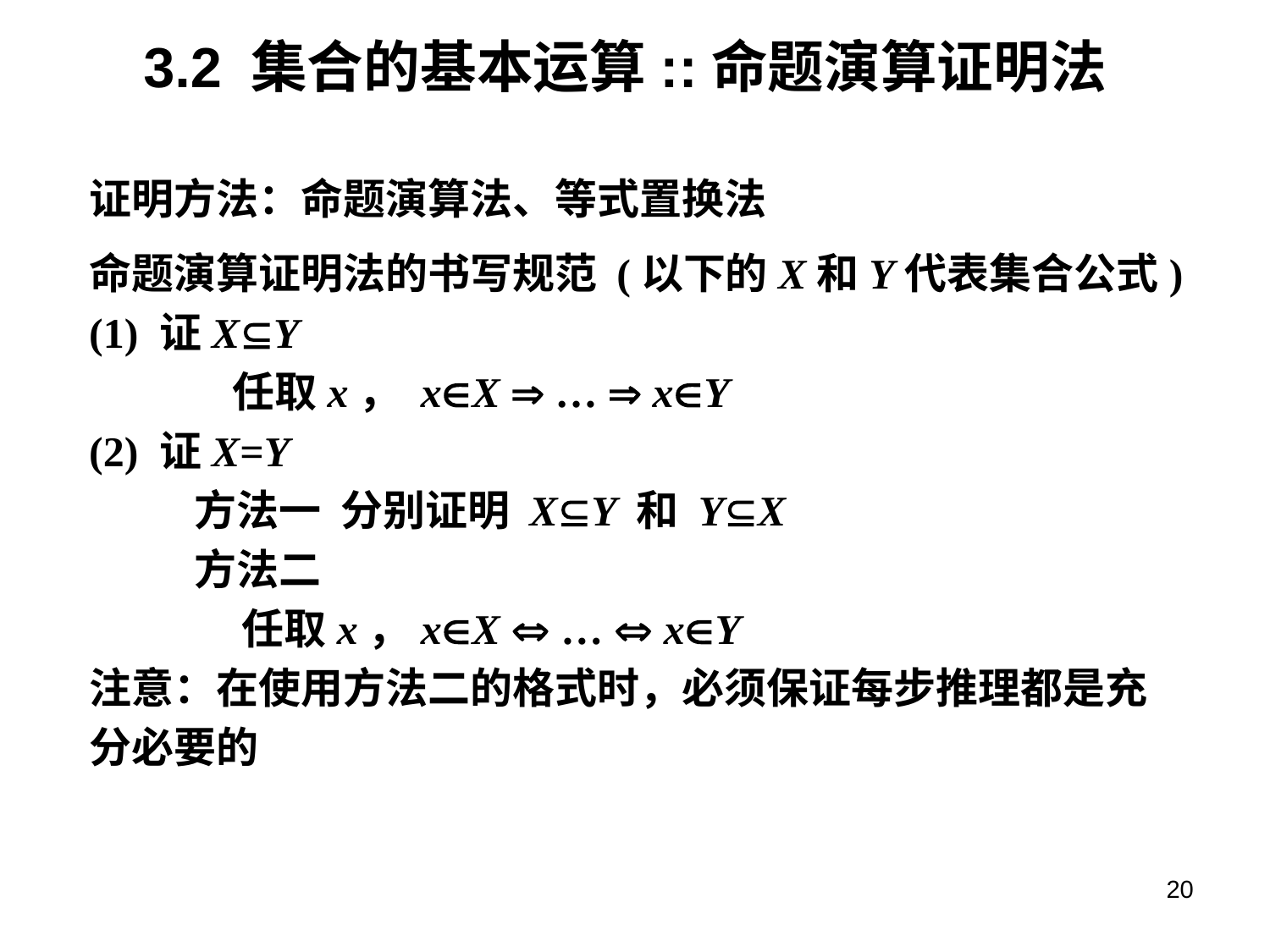

# 3.2 集合的基本运算::命题演算证明法
证明方法：命题演算法、等式置换法
命题演算证明法的书写规范 (以下的X和Y代表集合公式)
(1) 证X⊆Y
              任取x， x∈X ⇒ … ⇒ x∈Y
(2) 证X=Y
          方法一  分别证明 X⊆Y 和 Y⊆X
          方法二
               任取x，x∈X ⇔ … ⇔ x∈Y
注意：在使用方法二的格式时，必须保证每步推理都是充
分必要的
20